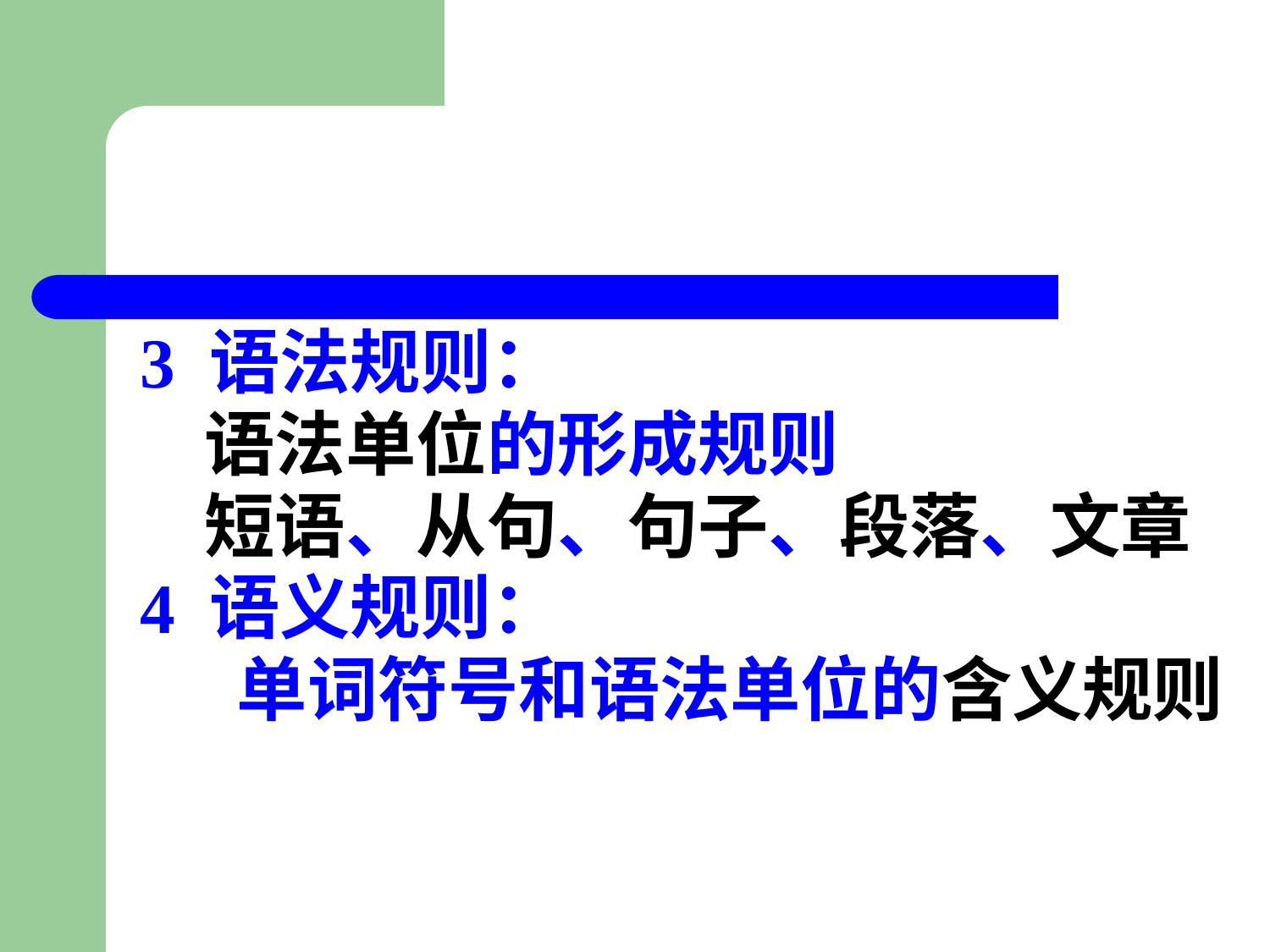

#
3 语法规则：
   语法单位的形成规则
   短语、从句、句子、段落、文章
4 语义规则：
     单词符号和语法单位的含义规则